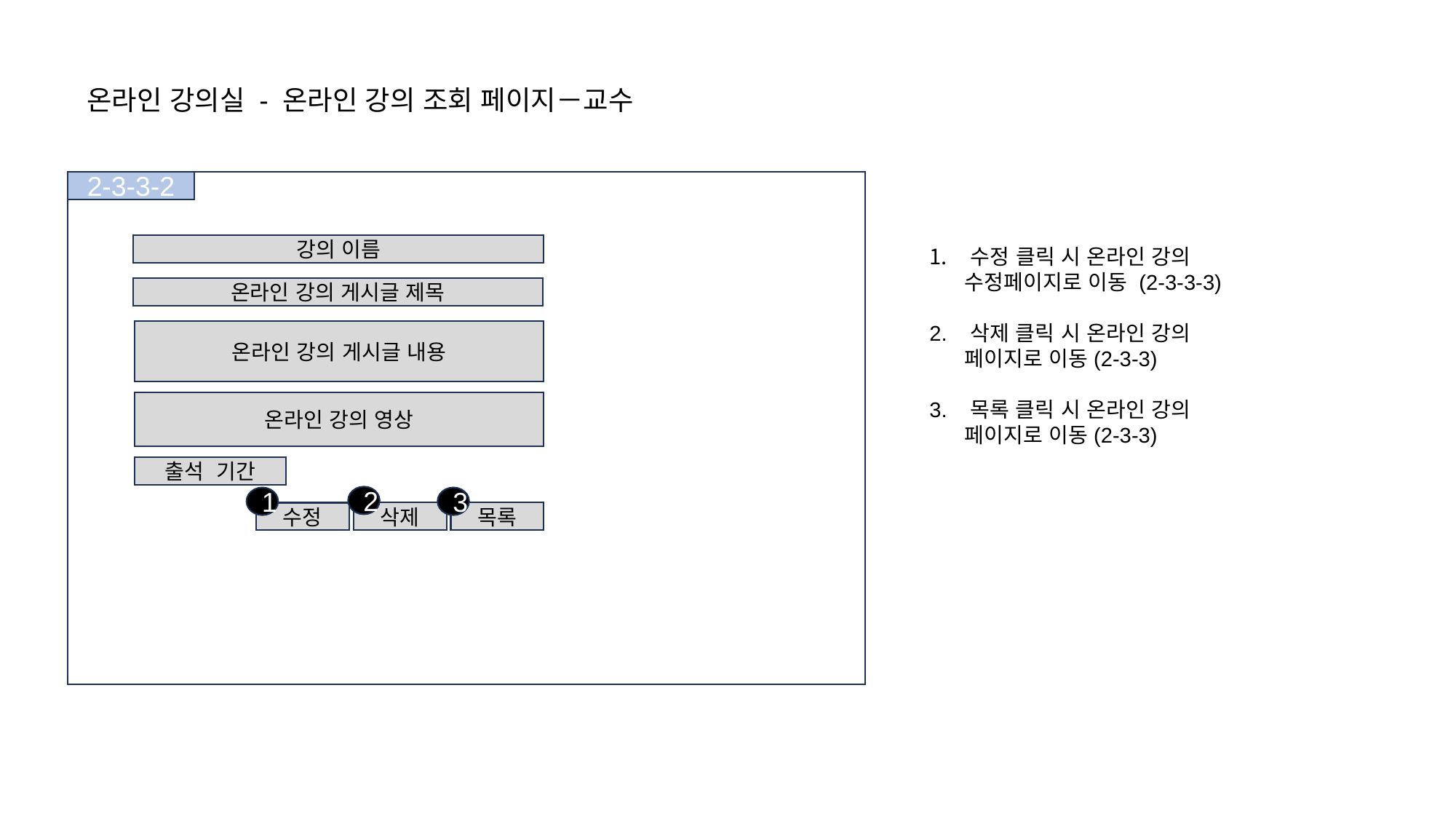

온라인 강의실 - 온라인 강의 조회 페이지－교수

2-3-3-2

수정 클릭 시 온라인 강의
     수정페이지로 이동 (2-3-3-3)

2.   삭제 클릭 시 온라인 강의
     페이지로 이동(2-3-3)

3.   목록 클릭 시 온라인 강의
     페이지로 이동(2-3-3)
강의 이름
온라인 강의 게시글 제목
온라인 강의 게시글 내용
온라인 강의 영상
출석  기간
2
1
3
삭제
수정
목록